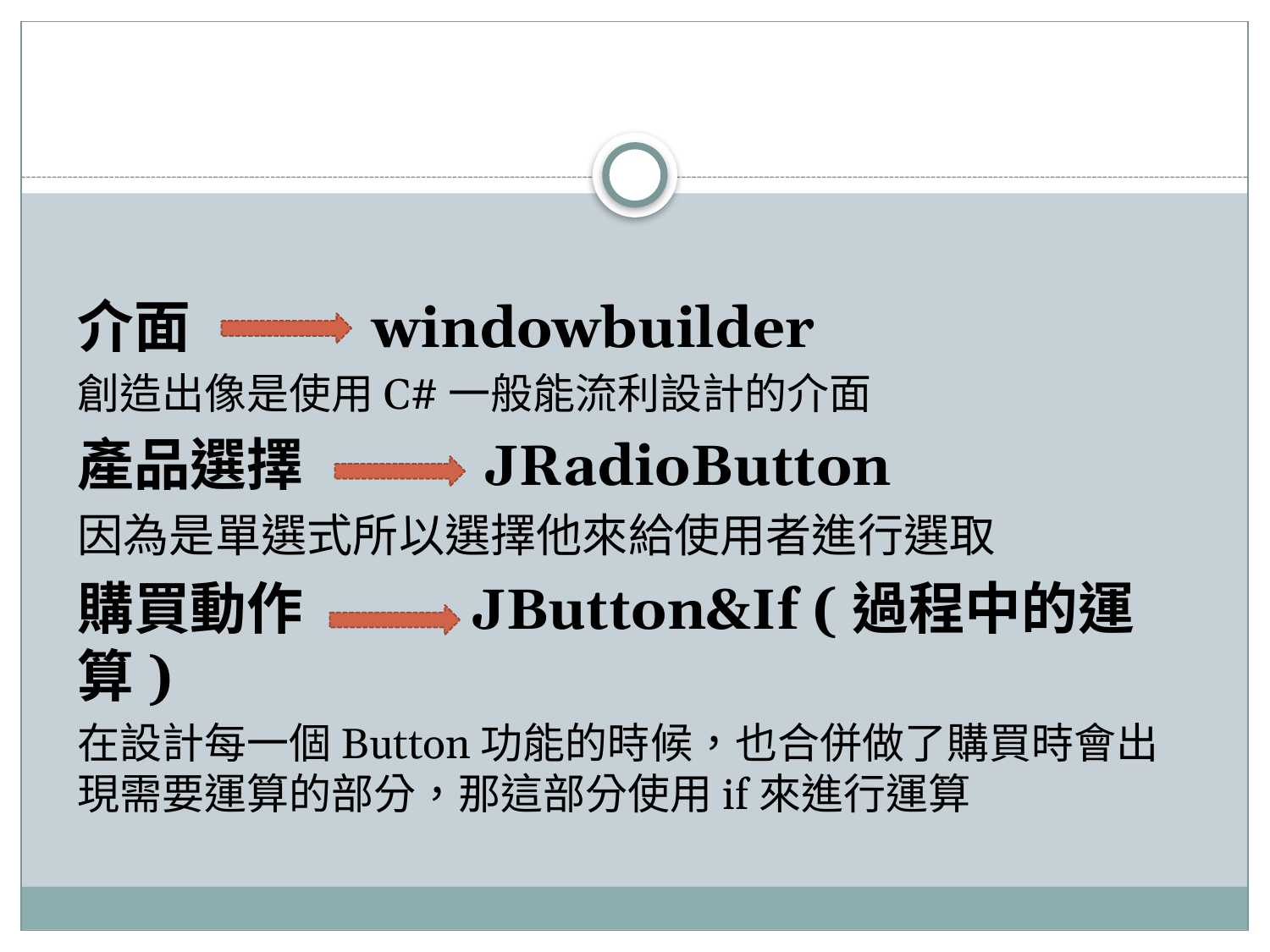

#

介面             windowbuilder
創造出像是使用C#一般能流利設計的介面
產品選擇             JRadioButton
因為是單選式所以選擇他來給使用者進行選取
購買動作            JButton&If (過程中的運算)
在設計每一個Button功能的時候，也合併做了購買時會出現需要運算的部分，那這部分使用if來進行運算